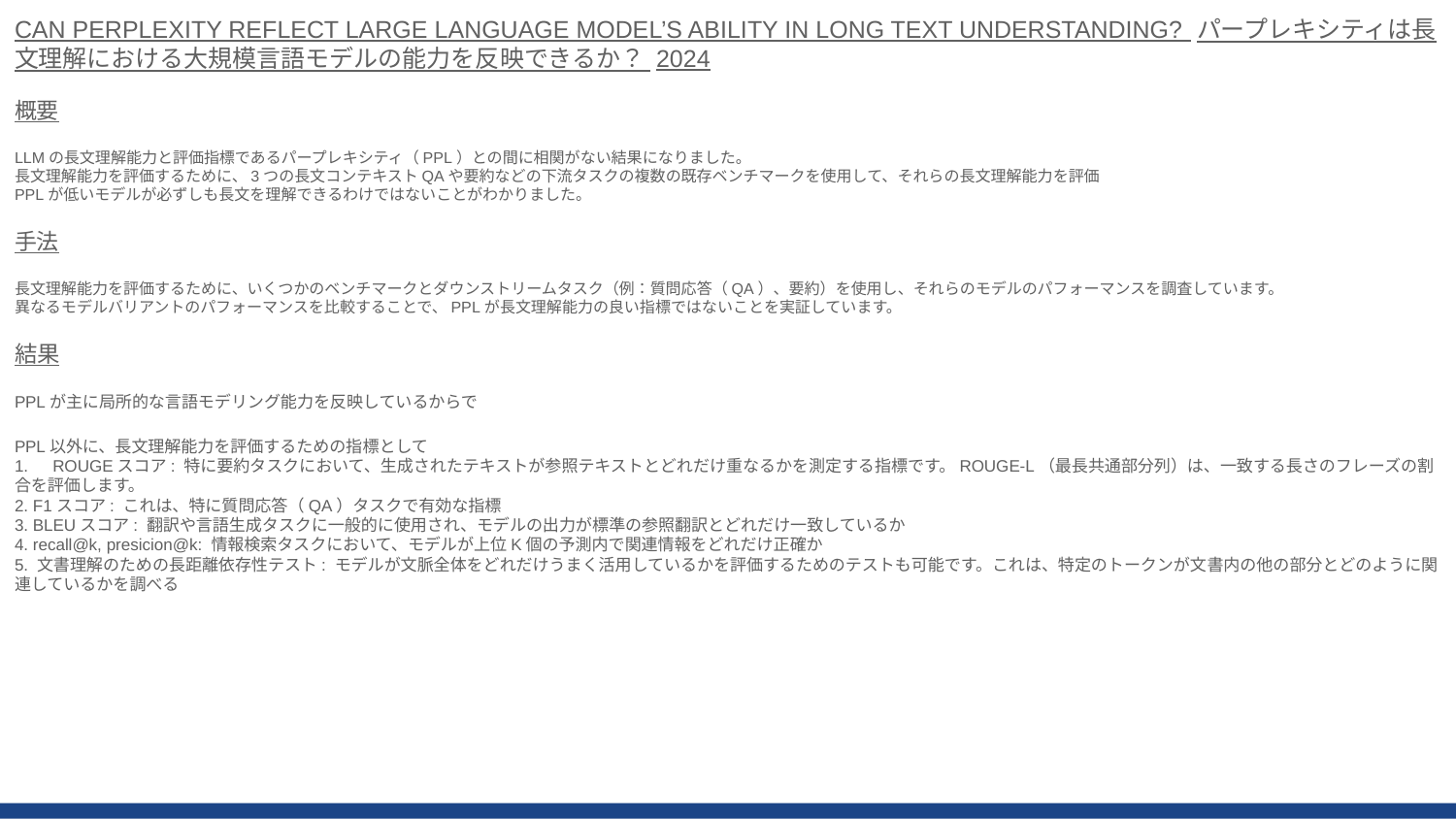

CAN PERPLEXITY REFLECT LARGE LANGUAGE MODEL’S ABILITY IN LONG TEXT UNDERSTANDING? パープレキシティは長文理解における大規模言語モデルの能力を反映できるか？ 2024
概要
LLMの長文理解能力と評価指標であるパープレキシティ（PPL）との間に相関がない結果になりました。
長文理解能力を評価するために、3つの長文コンテキストQAや要約などの下流タスクの複数の既存ベンチマークを使用して、それらの長文理解能力を評価
PPLが低いモデルが必ずしも長文を理解できるわけではないことがわかりました。
手法
長文理解能力を評価するために、いくつかのベンチマークとダウンストリームタスク（例：質問応答（QA）、要約）を使用し、それらのモデルのパフォーマンスを調査しています。
異なるモデルバリアントのパフォーマンスを比較することで、PPLが長文理解能力の良い指標ではないことを実証しています。
結果
PPLが主に局所的な言語モデリング能力を反映しているからで
PPL以外に、長文理解能力を評価するための指標として
1.　ROUGEスコア: 特に要約タスクにおいて、生成されたテキストが参照テキストとどれだけ重なるかを測定する指標です。ROUGE-L（最長共通部分列）は、一致する長さのフレーズの割合を評価します。
2. F1スコア: これは、特に質問応答（QA）タスクで有効な指標
3. BLEUスコア: 翻訳や言語生成タスクに一般的に使用され、モデルの出力が標準の参照翻訳とどれだけ一致しているか
4. recall@k, presicion@k: 情報検索タスクにおいて、モデルが上位K個の予測内で関連情報をどれだけ正確か
5. 文書理解のための長距離依存性テスト: モデルが文脈全体をどれだけうまく活用しているかを評価するためのテストも可能です。これは、特定のトークンが文書内の他の部分とどのように関連しているかを調べる